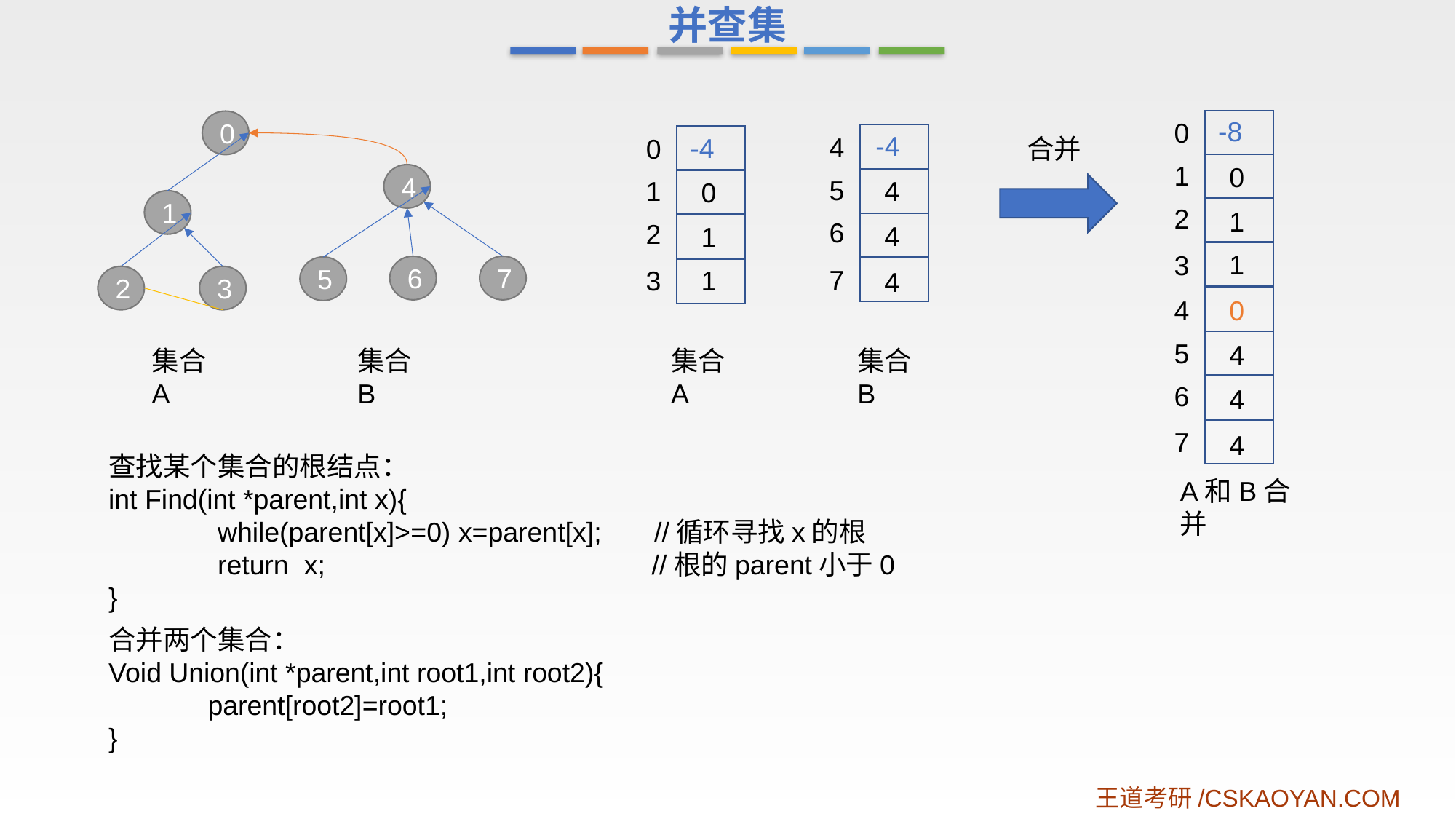

并查集

-8

0
0
-4

4
-4

合并
0
1

0
4
5
1

4

0

1
2

1
6
2

4

1

1
3
6
7
5

7
3
1
4

2
3

0
4
5

4
集合A
集合B
集合A
集合B
6

4

7
4
查找某个集合的根结点：
int Find(int *parent,int x){
	while(parent[x]>=0) x=parent[x]; 	//循环寻找x的根
	return  x;			              //根的parent小于0
}
A和B合并
合并两个集合：
Void Union(int *parent,int root1,int root2){
             parent[root2]=root1;
}
王道考研/CSKAOYAN.COM